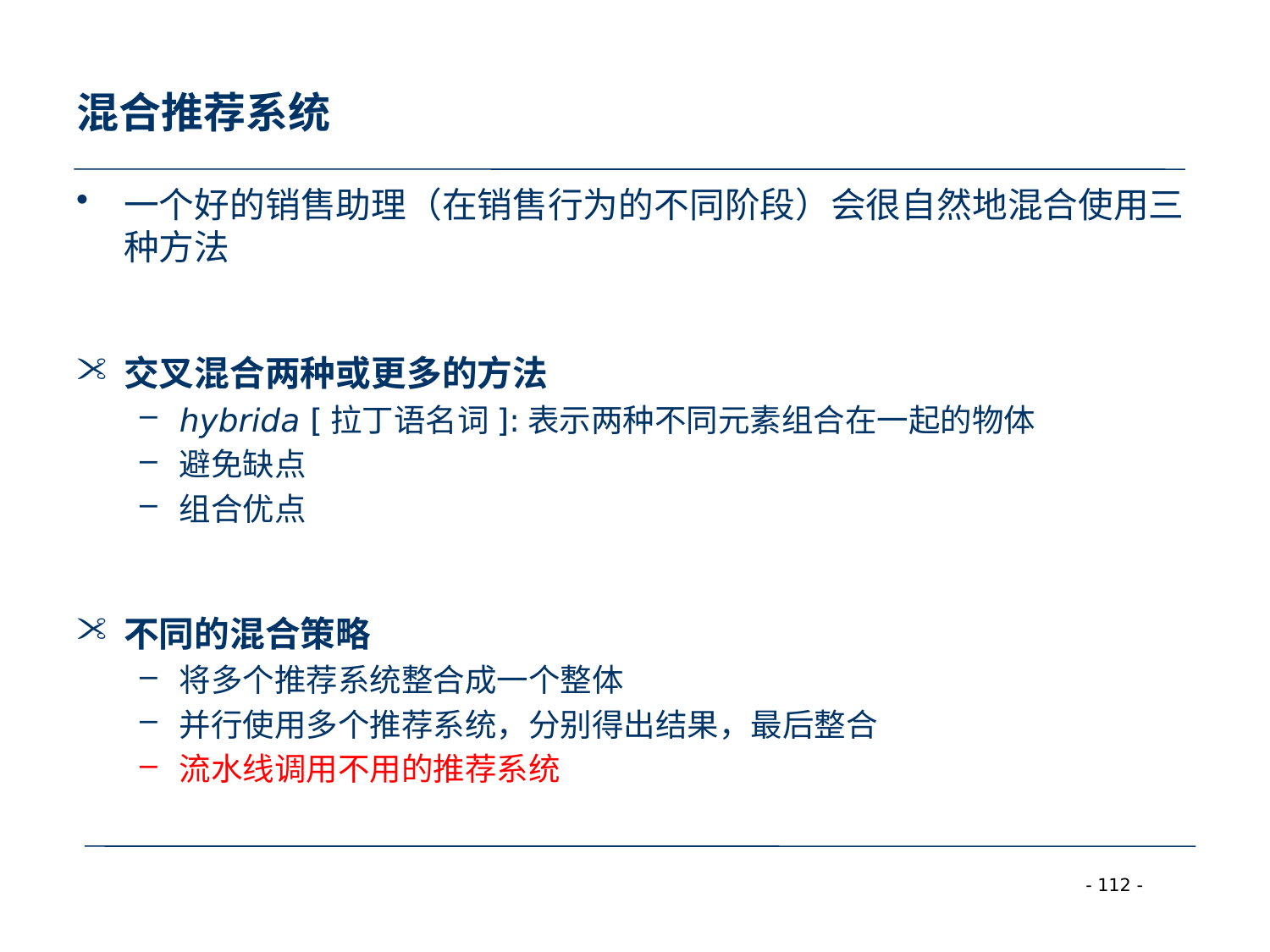

# 混合推荐系统
一个好的销售助理（在销售行为的不同阶段）会很自然地混合使用三种方法

交叉混合两种或更多的方法
hybrida [拉丁语名词]:表示两种不同元素组合在一起的物体
避免缺点
组合优点

不同的混合策略
将多个推荐系统整合成一个整体
并行使用多个推荐系统，分别得出结果，最后整合
流水线调用不用的推荐系统